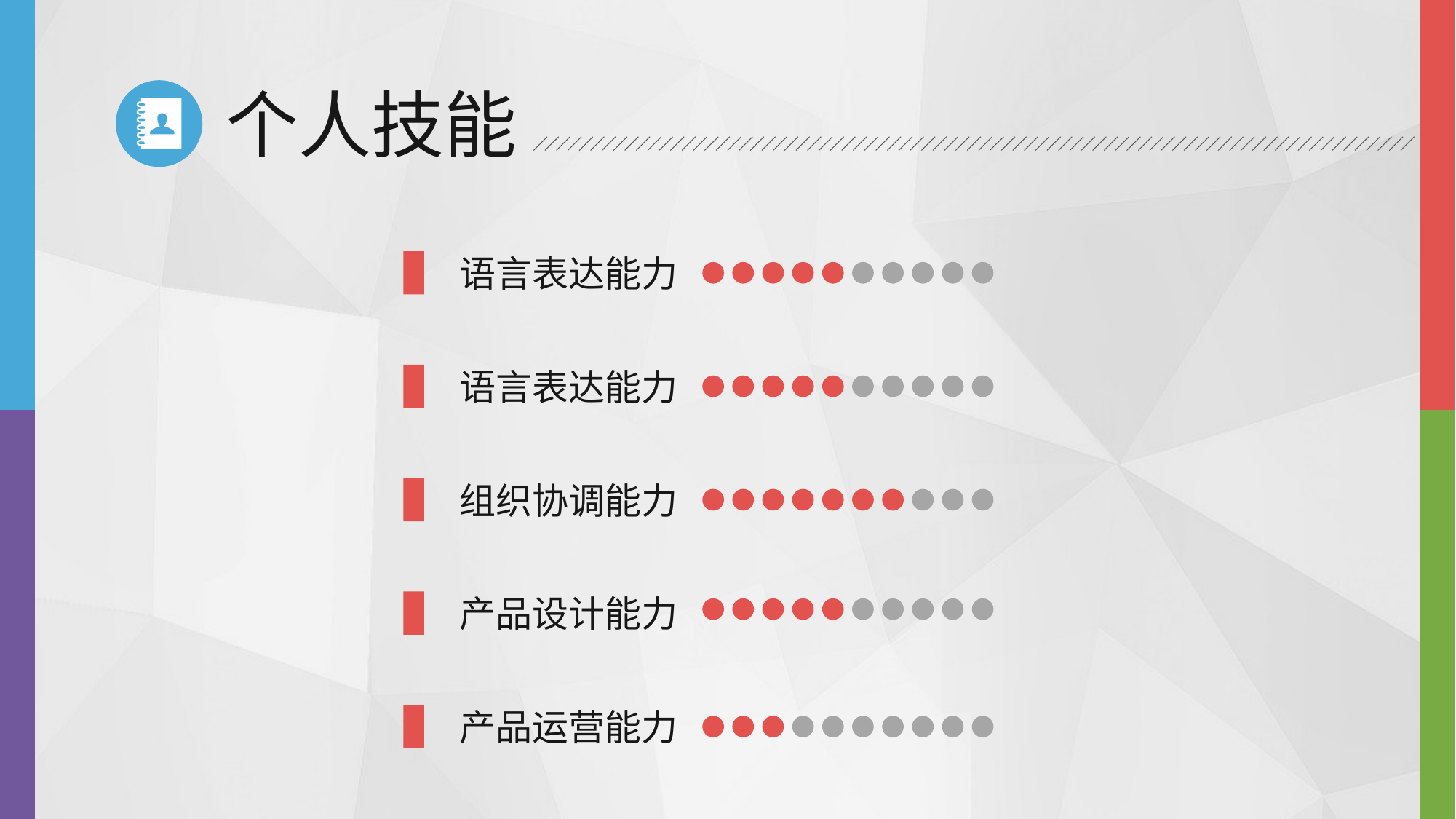

个人技能

语言表达能力

语言表达能力

组织协调能力

产品设计能力

产品运营能力